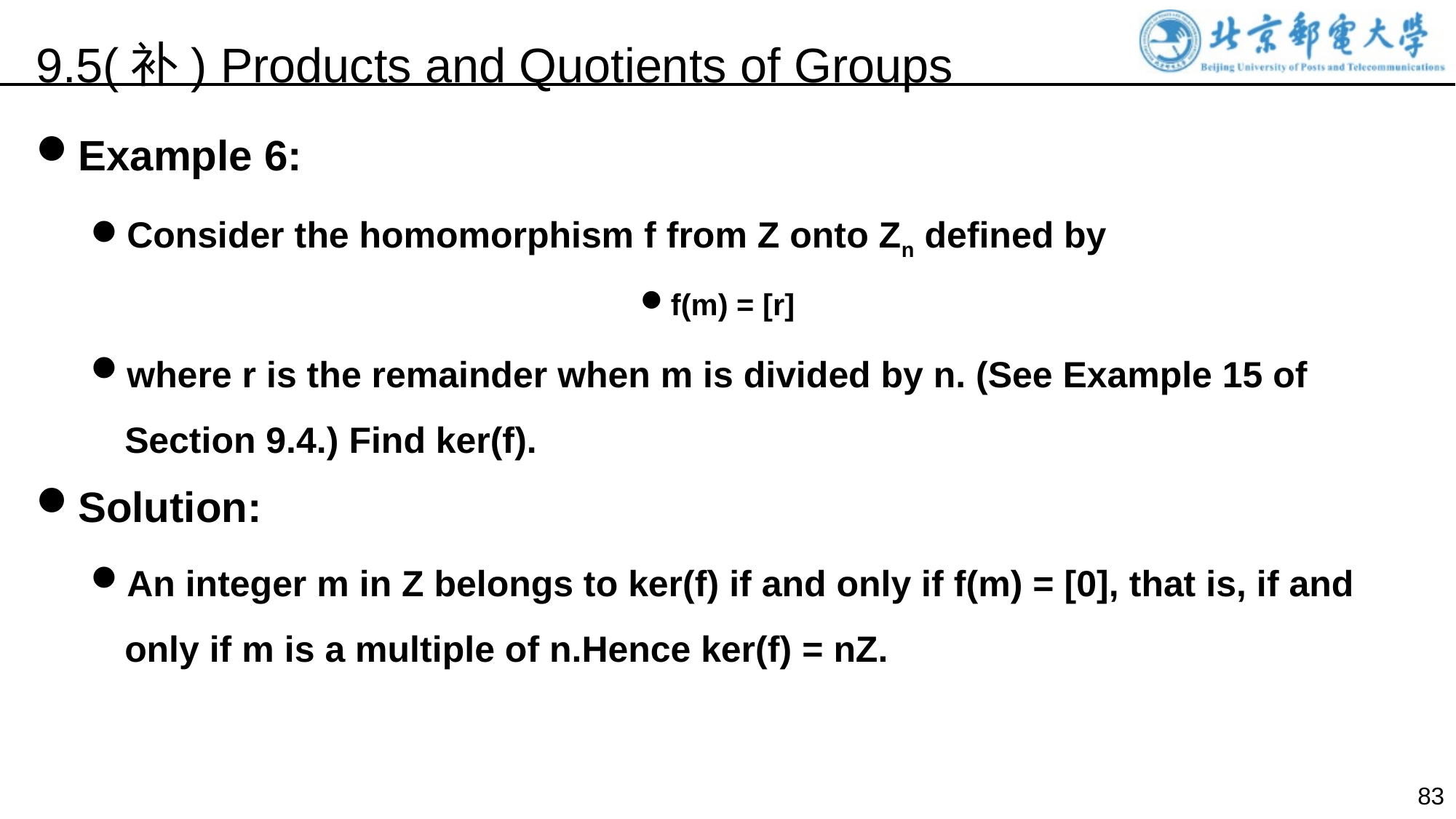

9.5(补) Products and Quotients of Groups
Example 6:
Consider the homomorphism f from Z onto Zn defined by
f(m) = [r]
where r is the remainder when m is divided by n. (See Example 15 of Section 9.4.) Find ker(f).
Solution:
An integer m in Z belongs to ker(f) if and only if f(m) = [0], that is, if and only if m is a multiple of n.Hence ker(f) = nZ.